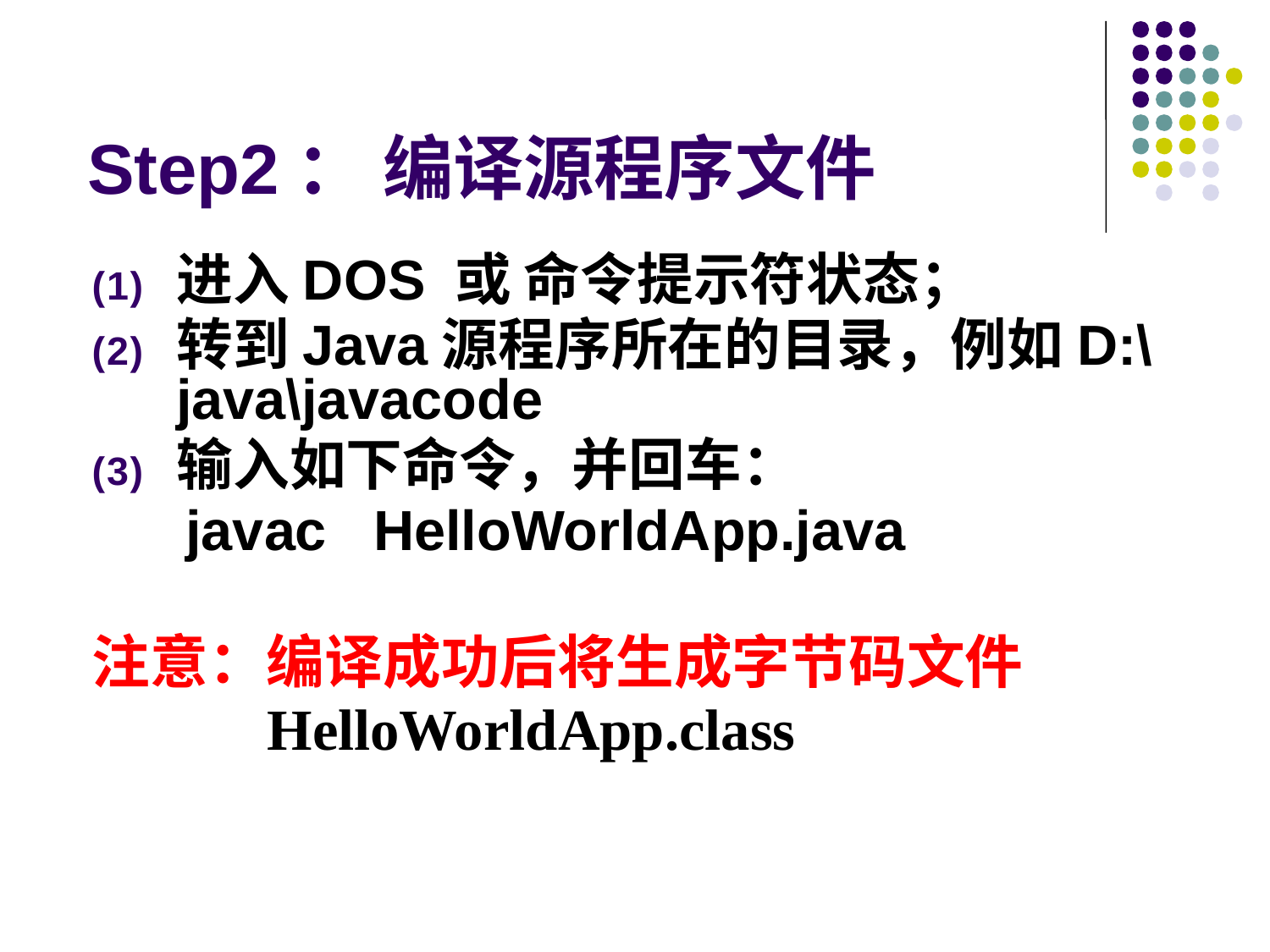

# Step2： 编译源程序文件
进入DOS 或 命令提示符状态；
转到Java源程序所在的目录，例如D:\java\javacode
输入如下命令，并回车：
      javac   HelloWorldApp.java

注意：编译成功后将生成字节码文件
            HelloWorldApp.class